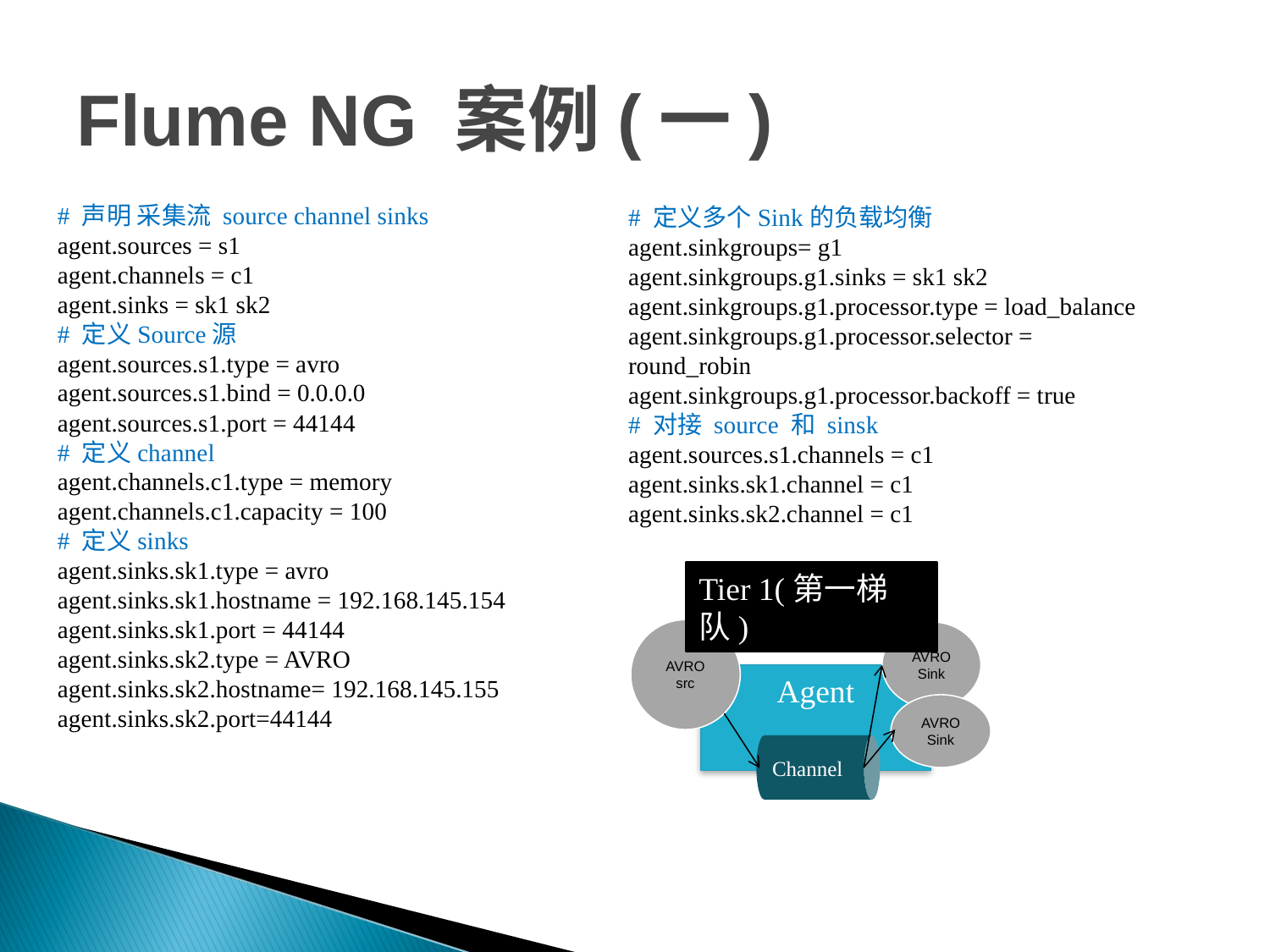

# Flume NG 案例(一)
# 声明 采集流 source channel sinks
agent.sources = s1
agent.channels = c1
agent.sinks = sk1 sk2
# 定义Source源
agent.sources.s1.type = avro
agent.sources.s1.bind = 0.0.0.0
agent.sources.s1.port = 44144
# 定义channel
agent.channels.c1.type = memory
agent.channels.c1.capacity = 100
# 定义sinks
agent.sinks.sk1.type = avro
agent.sinks.sk1.hostname = 192.168.145.154
agent.sinks.sk1.port = 44144
agent.sinks.sk2.type = AVRO
agent.sinks.sk2.hostname= 192.168.145.155
agent.sinks.sk2.port=44144
# 定义多个Sink的负载均衡
agent.sinkgroups= g1
agent.sinkgroups.g1.sinks = sk1 sk2
agent.sinkgroups.g1.processor.type = load_balance
agent.sinkgroups.g1.processor.selector = round_robin
agent.sinkgroups.g1.processor.backoff = true
# 对接 source 和 sinsk
agent.sources.s1.channels = c1
agent.sinks.sk1.channel = c1
agent.sinks.sk2.channel = c1
Tier 1(第一梯队)
AVRO
src
AVRO
Sink
Agent
AVRO
Sink

Channel